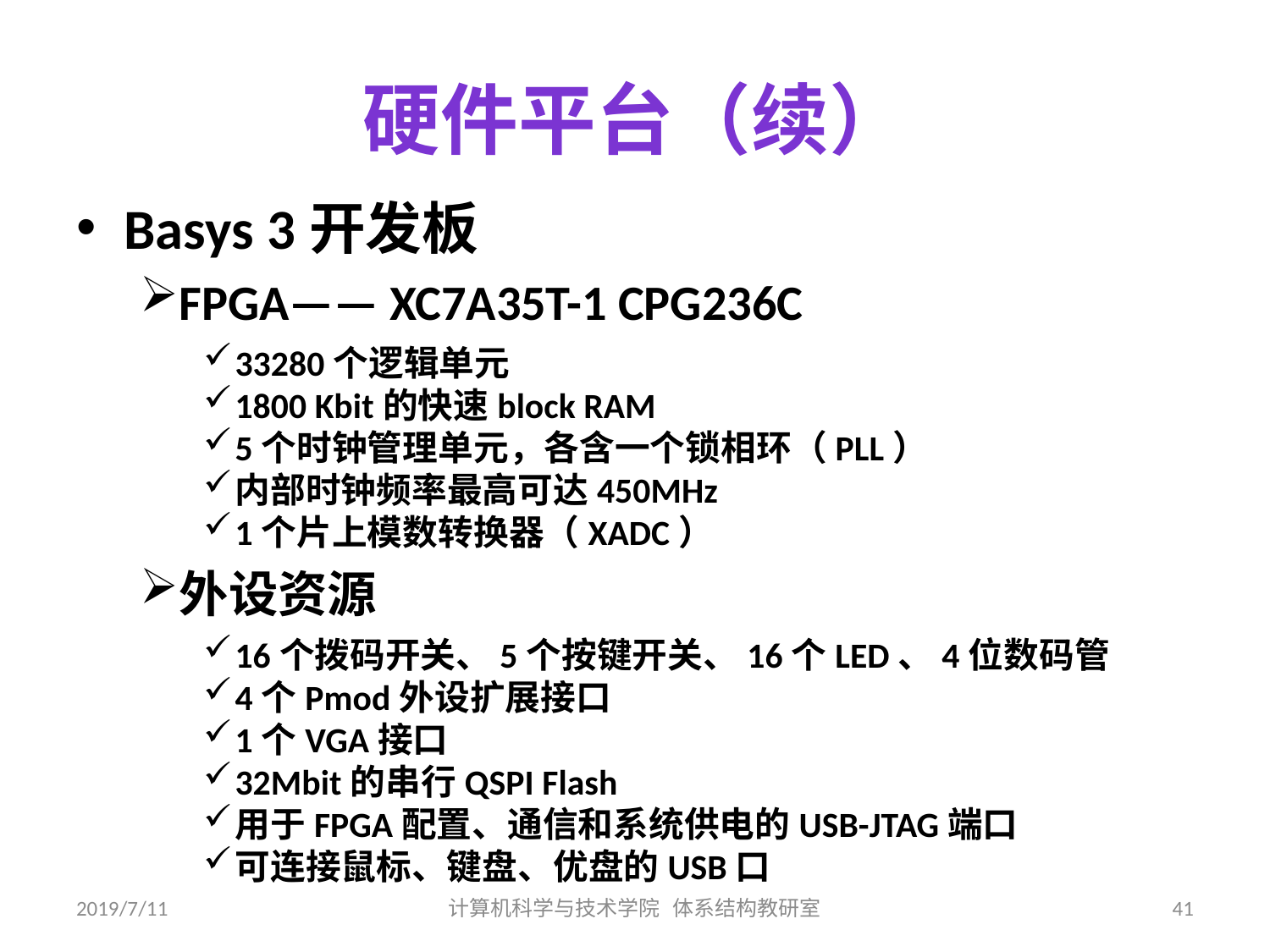

# 硬件平台（续）
Basys 3开发板
FPGA—— XC7A35T-1 CPG236C
33280个逻辑单元
1800 Kbit的快速block RAM
5个时钟管理单元，各含一个锁相环（PLL）
内部时钟频率最高可达450MHz
1个片上模数转换器（XADC）
外设资源
16个拨码开关、5个按键开关、16个LED、4位数码管
4个Pmod外设扩展接口
1个VGA接口
32Mbit的串行QSPI Flash
用于FPGA配置、通信和系统供电的USB-JTAG端口
可连接鼠标、键盘、优盘的USB口
2019/7/11
计算机科学与技术学院  体系结构教研室
41